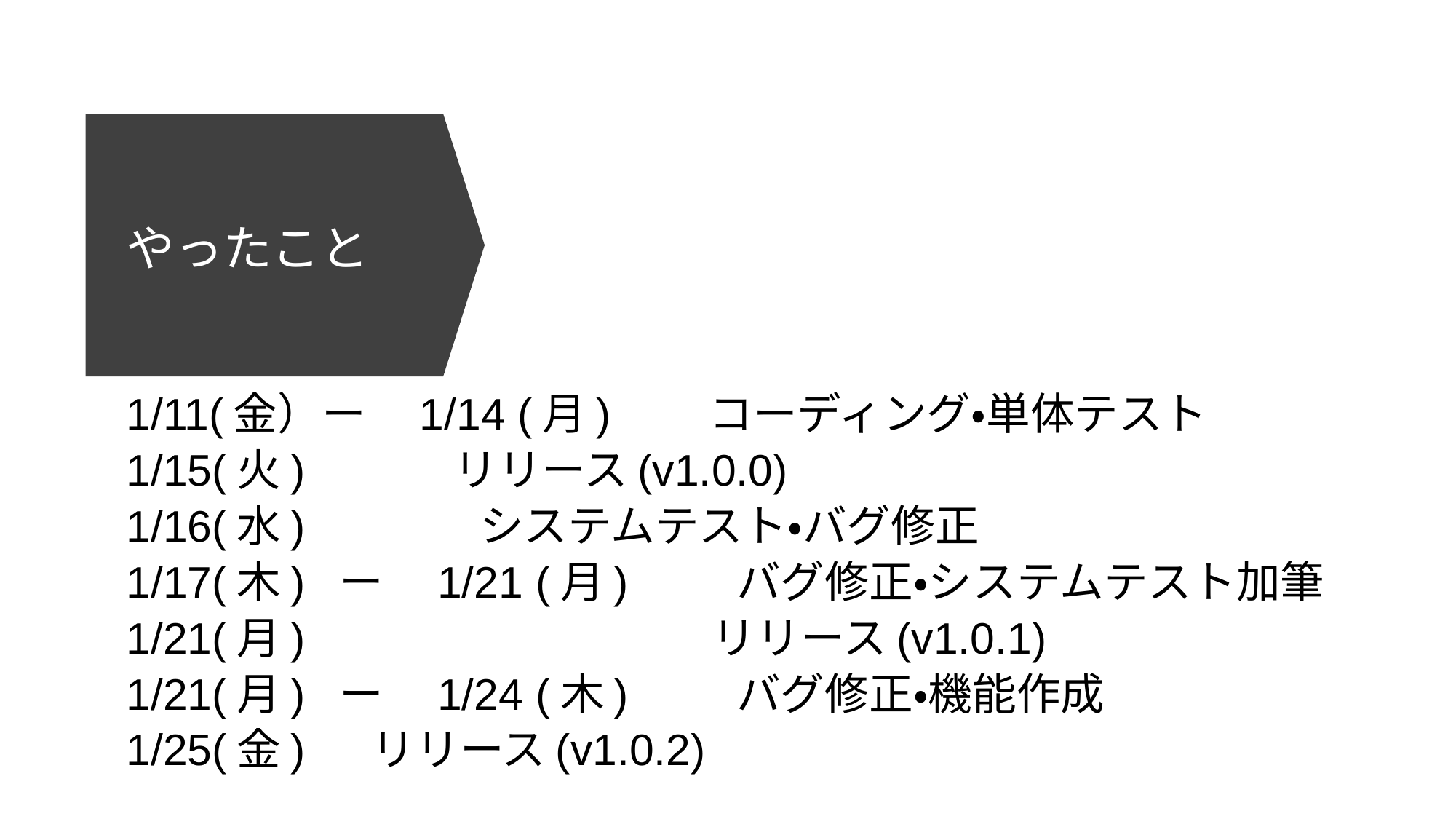

# やったこと
1/11(金）ー　1/14 (月)　　コーディング・単体テスト
1/15(火)　			   リリース(v1.0.0)
1/16(水)			   　　  システムテスト・バグ修正
1/17(木)  ー　1/21 (月)　　 バグ修正・システムテスト加筆
1/21(月)　　　　　　　　　リリース(v1.0.1)
1/21(月)  ー　1/24 (木)　　 バグ修正・機能作成
1/25(金)				   リリース(v1.0.2)